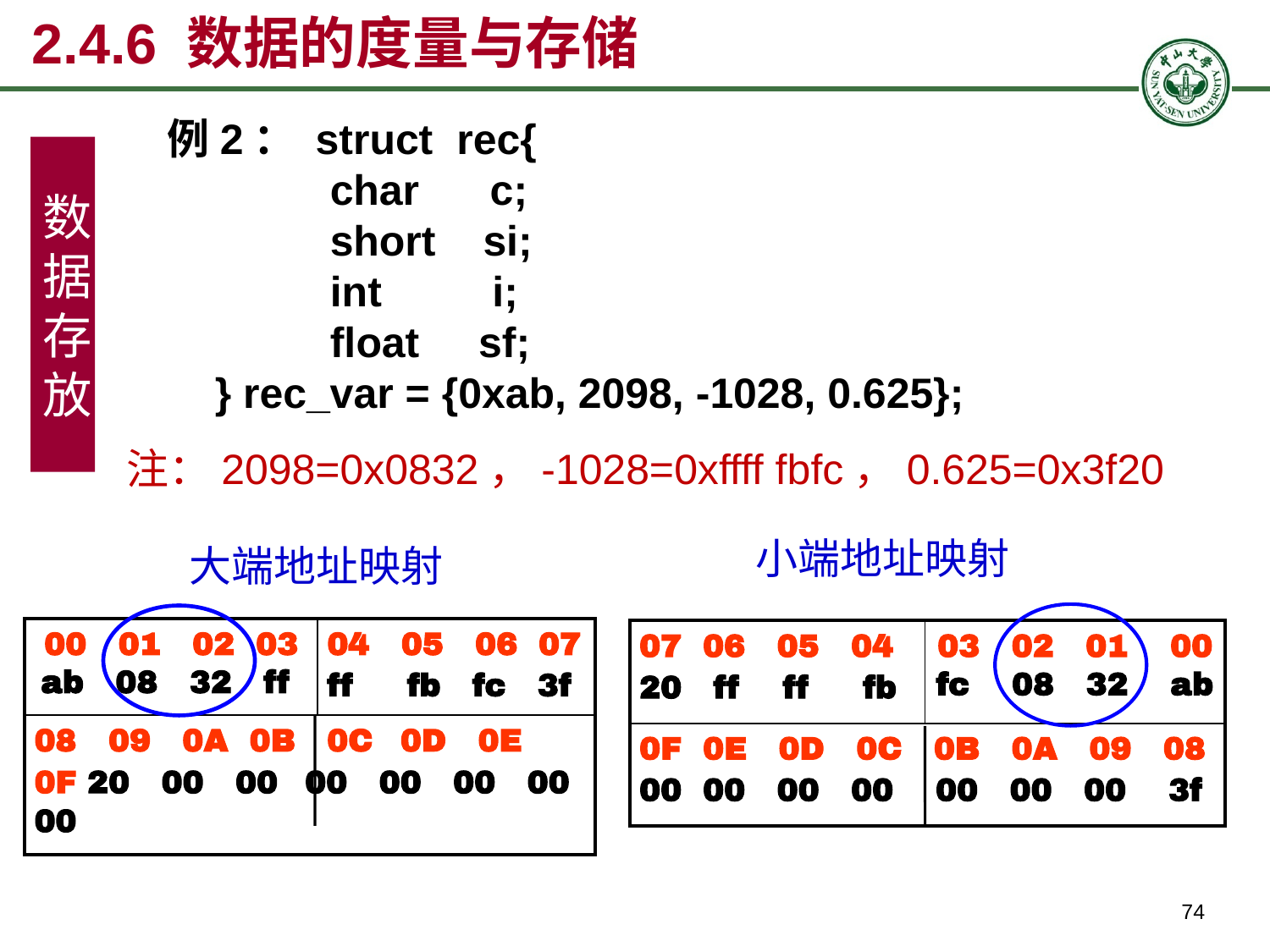

# 2.4.6 数据的度量与存储

例2： struct  rec{
    	   char      c;
    	   short    si;
    	   int	      i;
   	   float     sf;
    } rec_var = {0xab, 2098, -1028, 0.625};
数据存放
注：2098=0x0832，-1028=0xffff fbfc，0.625=0x3f20
小端地址映射
大端地址映射

| 00 01 02 03 ab 08 32 ff | 04 05 06 07 ff fb fc 3f |
| --- | --- |
| 08 09 0A 0B 0C 0D 0E 0F 20 00 00 00 00 00 00 00 |  |
| 07 06 05 04 20 ff ff fb | 03 02 01 00 fc 08 32 ab |
| --- | --- |
| 0F 0E 0D 0C 0B 0A 09 08 00 00 00 00 00 00 00 3f |  |